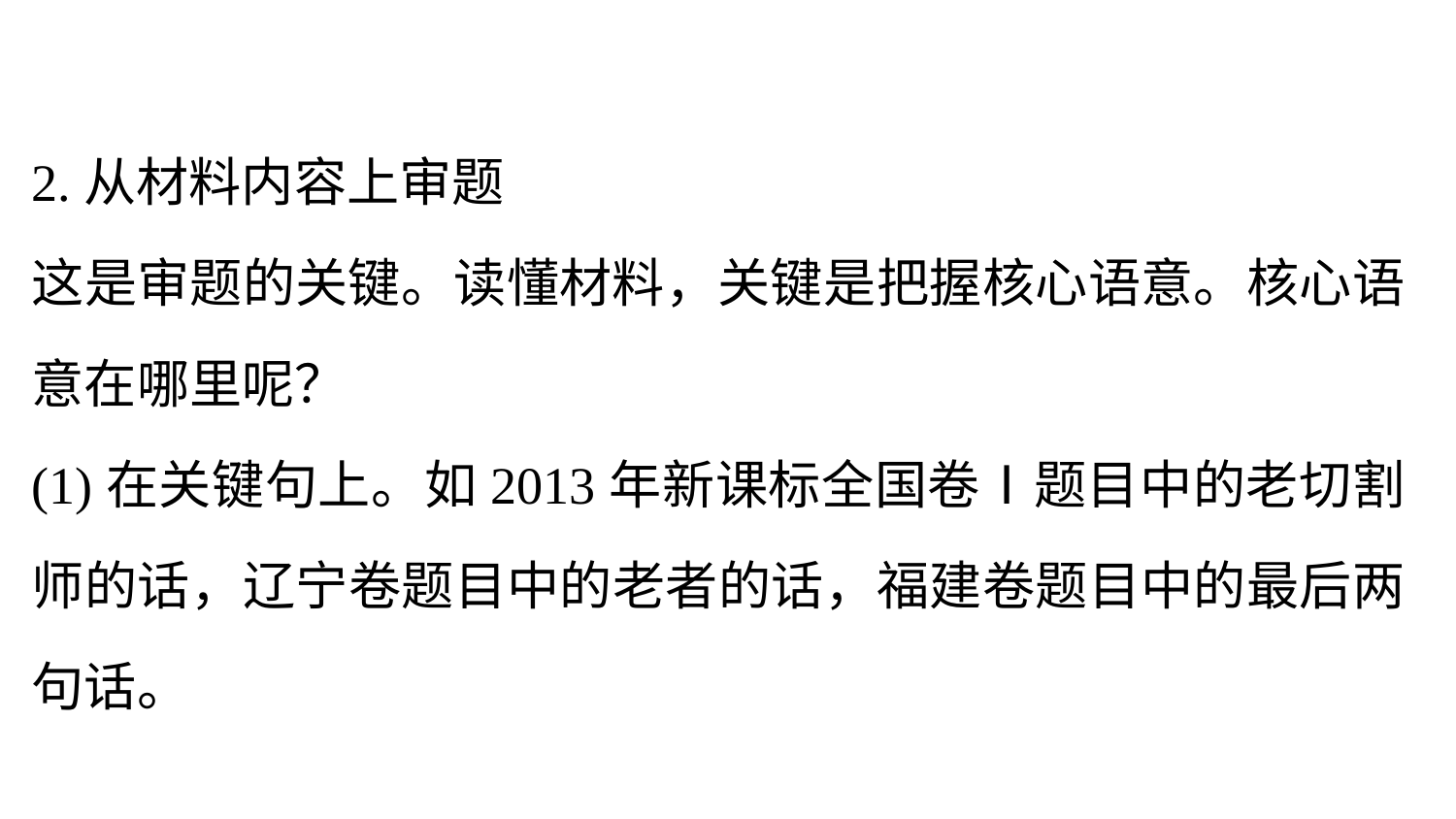

2.从材料内容上审题
这是审题的关键。读懂材料，关键是把握核心语意。核心语意在哪里呢？
(1)在关键句上。如2013年新课标全国卷Ⅰ题目中的老切割师的话，辽宁卷题目中的老者的话，福建卷题目中的最后两句话。